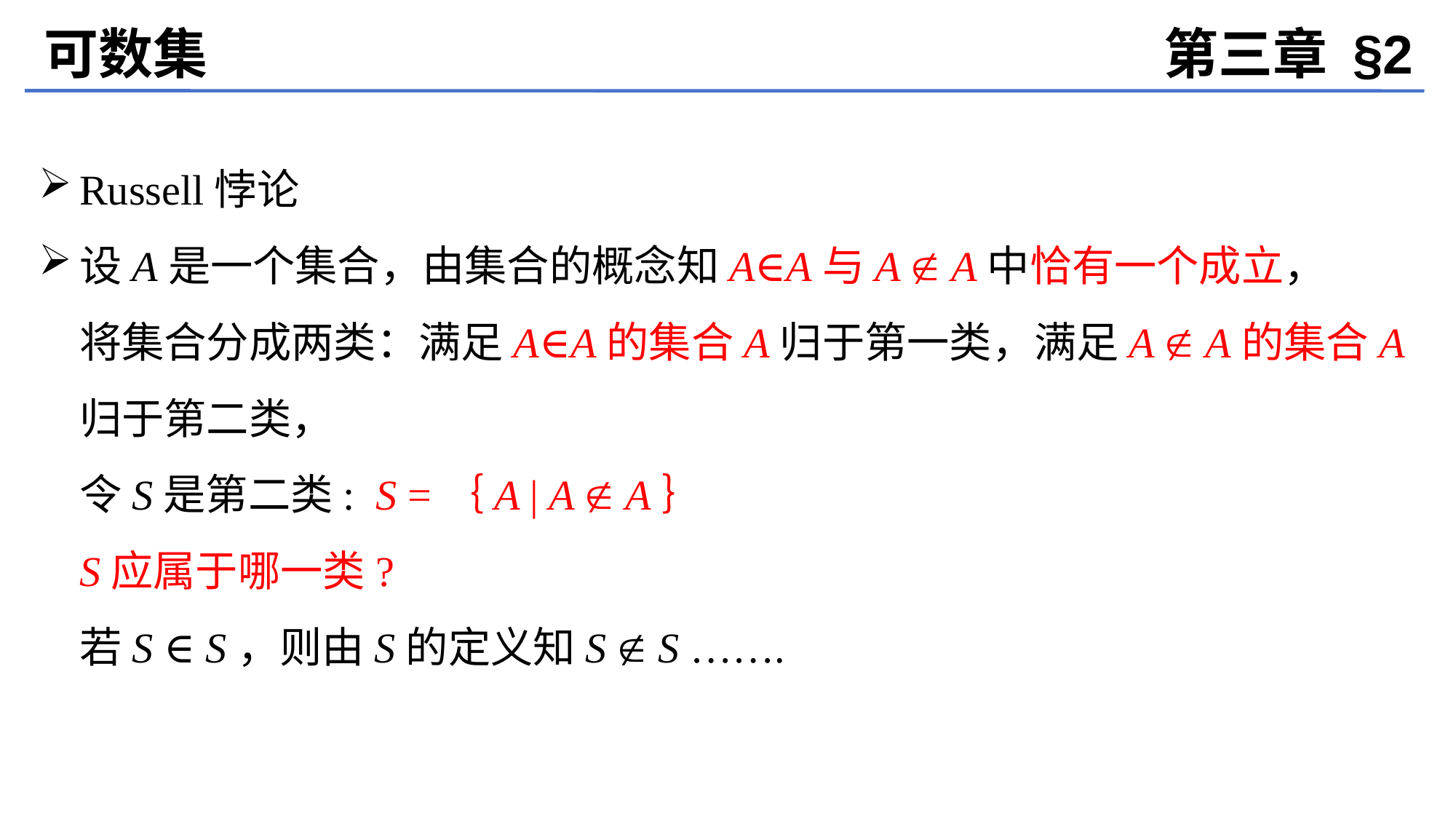

可数集
第三章 §2
Russell悖论
设A是一个集合，由集合的概念知A∈A与A ∉ A中恰有一个成立，
	将集合分成两类：满足A∈A的集合A归于第一类，满足A ∉ A的集合A归于第二类，
	令S是第二类:  S =｛A | A ∉ A｝
	S应属于哪一类?
	若S ∈ S，则由S的定义知S ∉ S …….